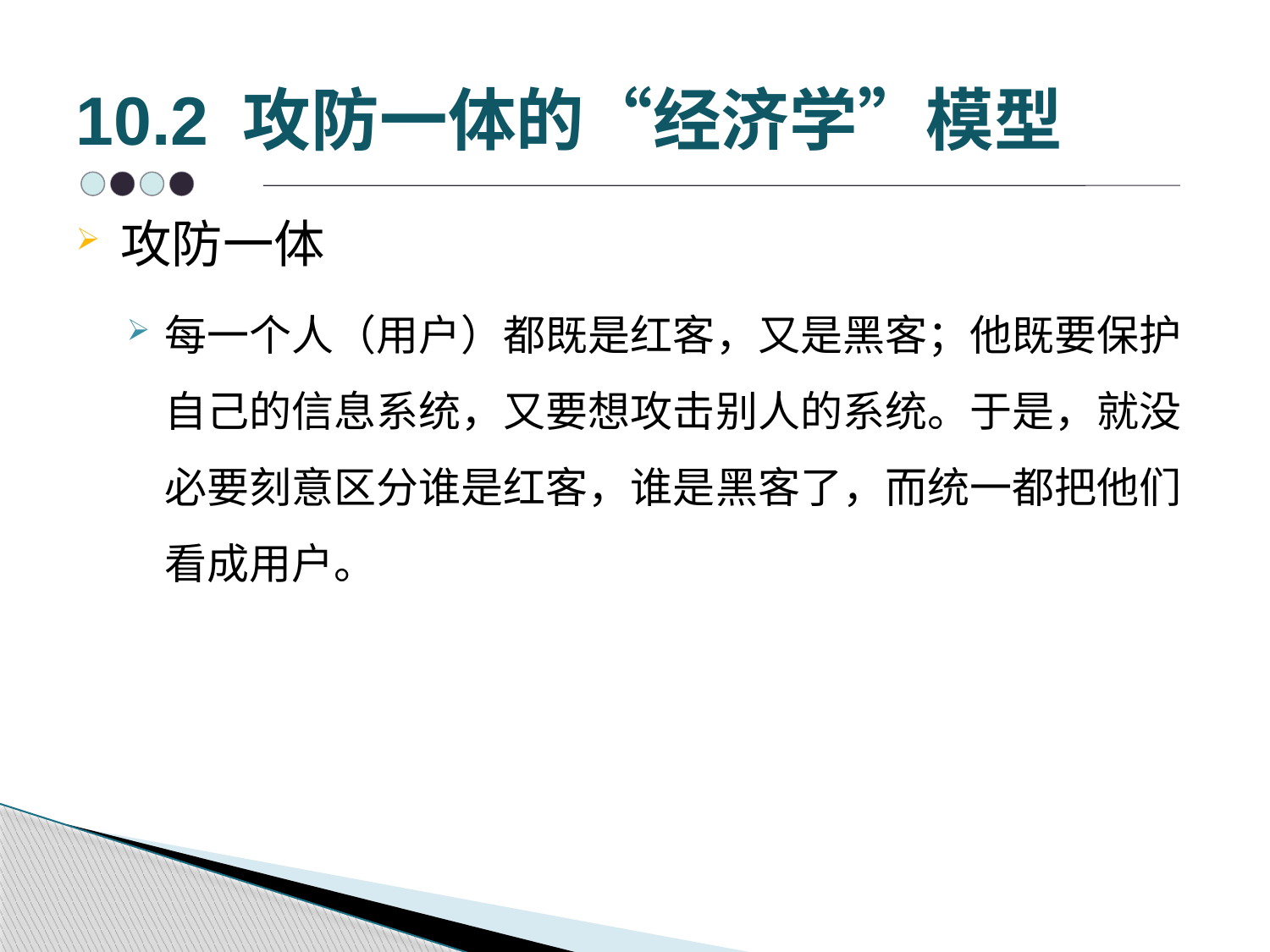

# 10.2 攻防一体的“经济学”模型

攻防一体
每一个人（用户）都既是红客，又是黑客；他既要保护自己的信息系统，又要想攻击别人的系统。于是，就没必要刻意区分谁是红客，谁是黑客了，而统一都把他们看成用户。